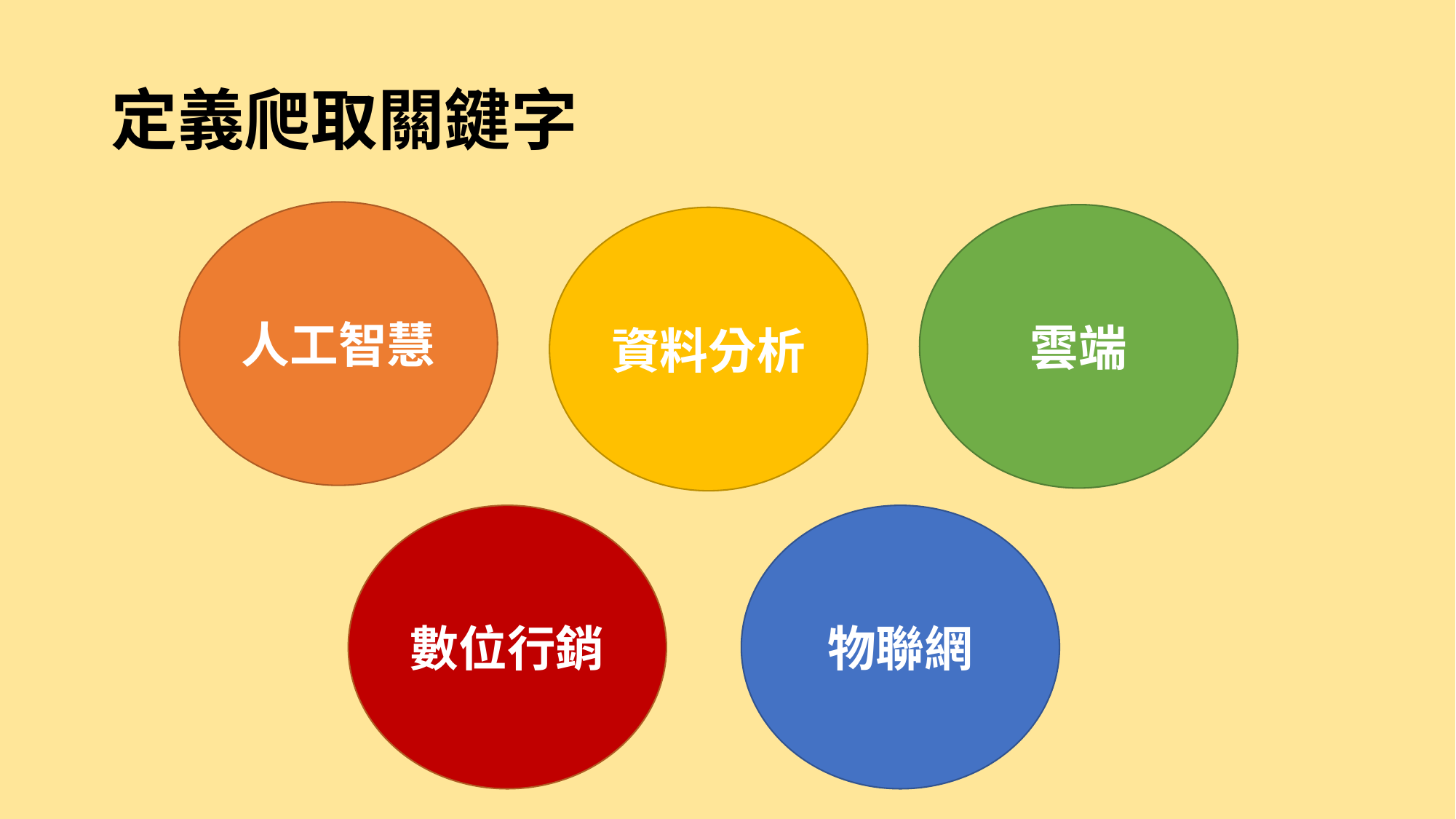

# 定義爬取關鍵字
人工智慧
雲端
資料分析
數位行銷
物聯網